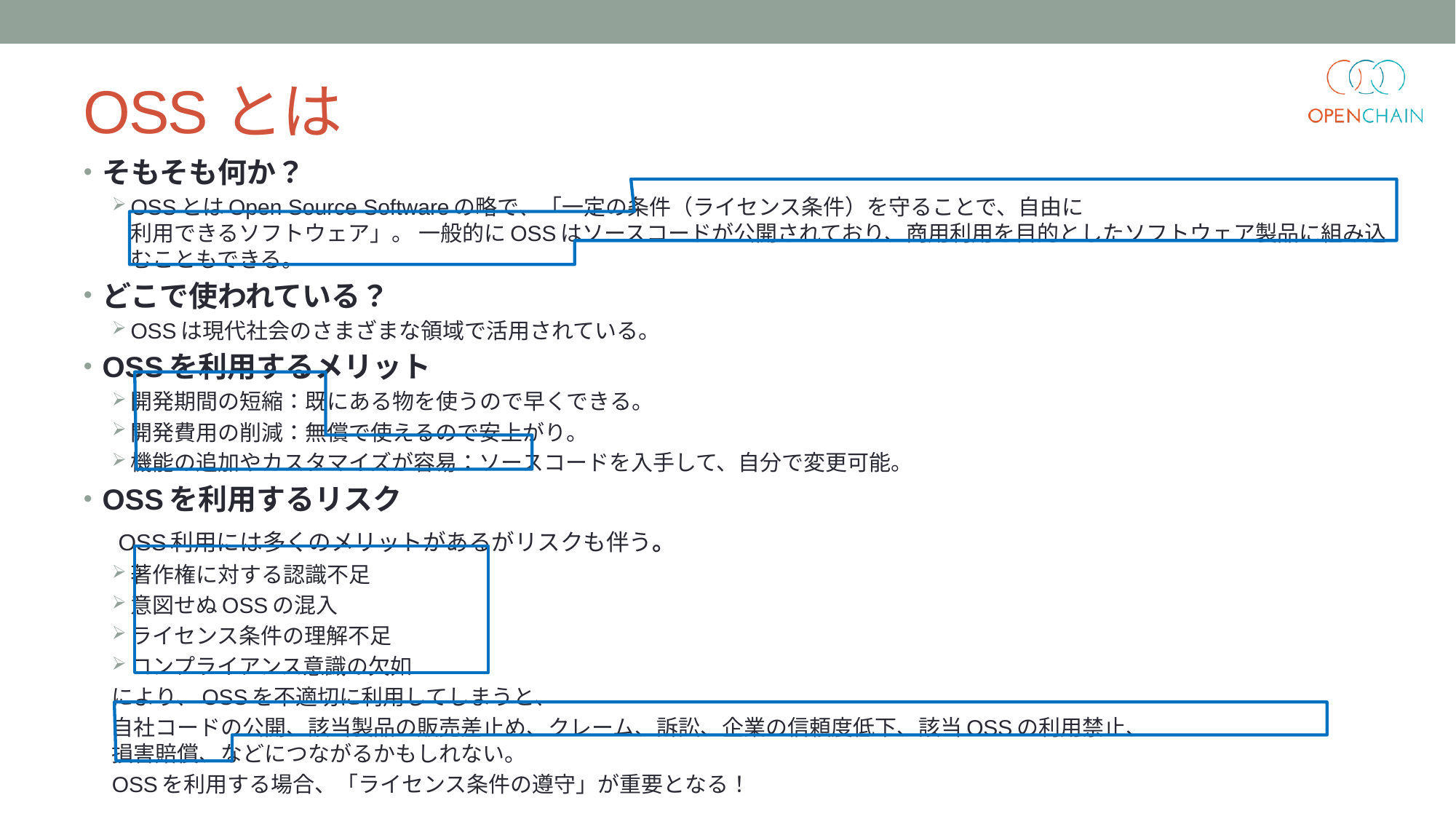

# OSSとは
そもそも何か？
OSSとはOpen Source Softwareの略で、「一定の条件（ライセンス条件）を守ることで、自由に
利用できるソフトウェア」。 一般的にOSSはソースコードが公開されており、商用利用を目的としたソフトウェア製品に組み込むこともできる。
どこで使われている？
OSSは現代社会のさまざまな領域で活用されている。
OSSを利用するメリット
開発期間の短縮：既にある物を使うので早くできる。
開発費用の削減：無償で使えるので安上がり。
機能の追加やカスタマイズが容易：ソースコードを入手して、自分で変更可能。
OSSを利用するリスク
　OSS利用には多くのメリットがあるがリスクも伴う。
著作権に対する認識不足
意図せぬOSSの混入
ライセンス条件の理解不足
コンプライアンス意識の欠如
により、OSSを不適切に利用してしまうと、
自社コードの公開、該当製品の販売差止め、クレーム、訴訟、企業の信頼度低下、該当OSSの利用禁止、
損害賠償、などにつながるかもしれない。
OSSを利用する場合、「ライセンス条件の遵守」が重要となる！